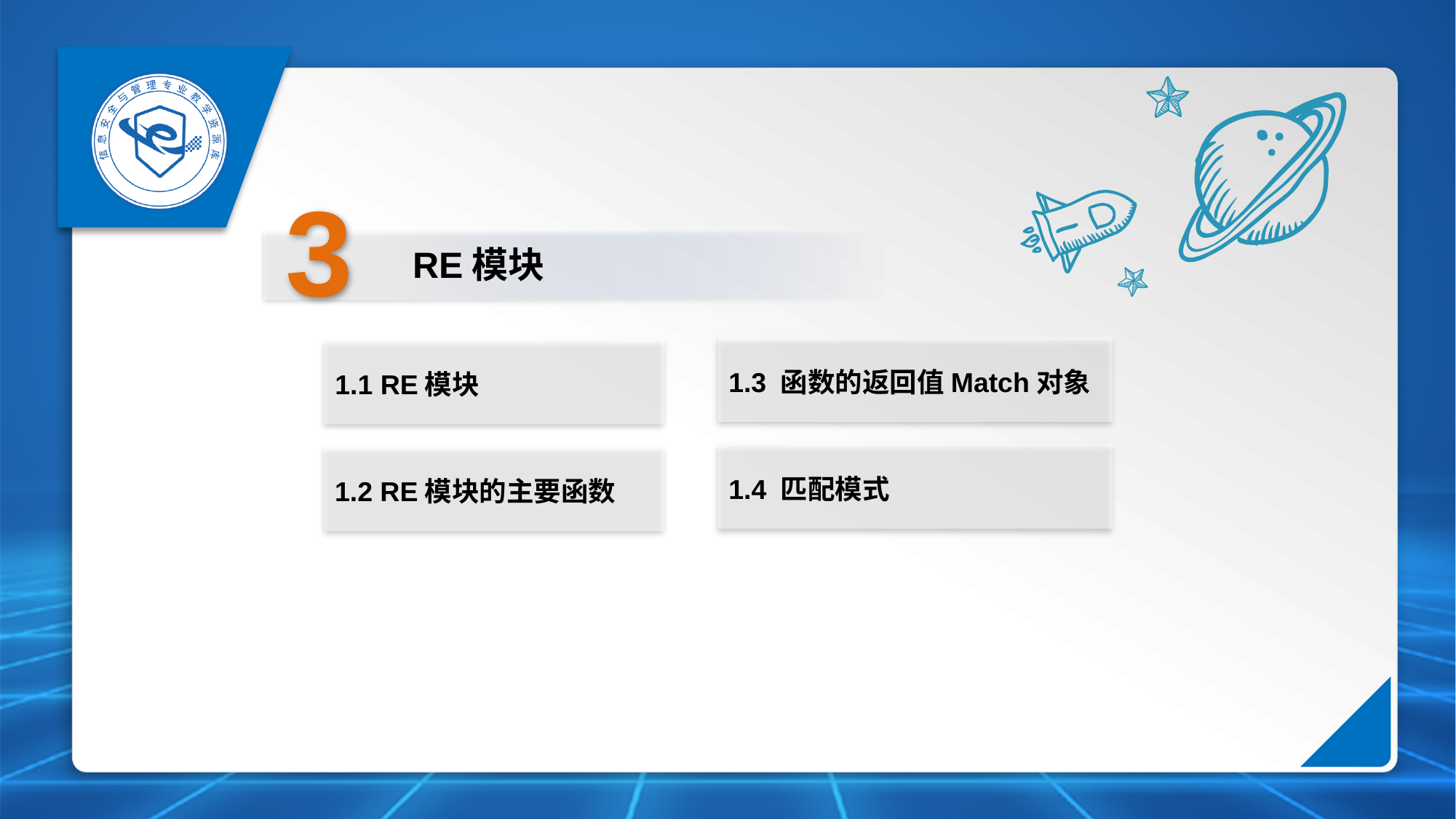

3

RE模块

1.3 函数的返回值Match对象
1.1 RE模块

1.4 匹配模式
1.2 RE模块的主要函数